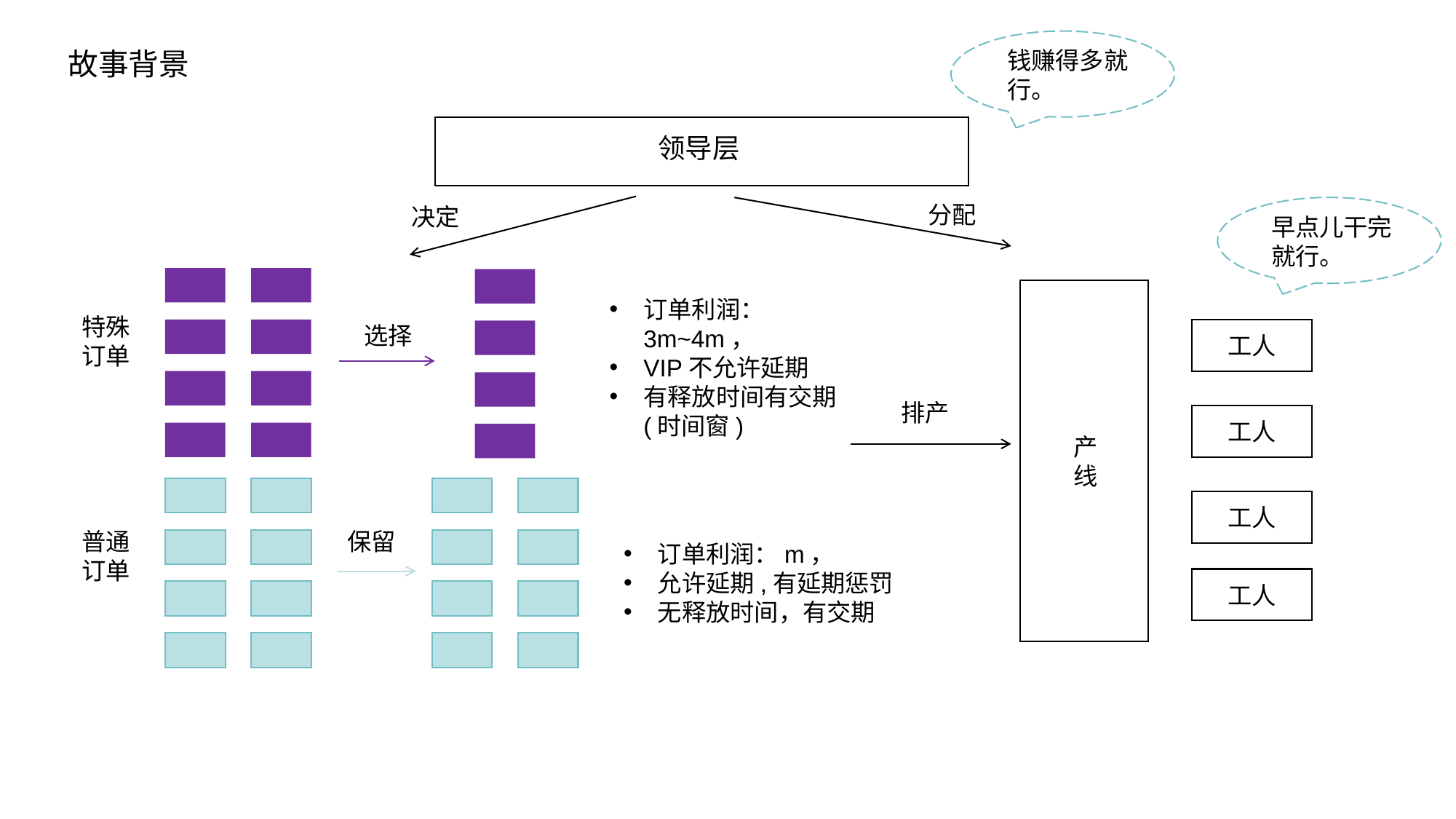

故事背景
钱赚得多就行。

领导层
分配
决定

早点儿干完就行。

订单利润：3m~4m，
VIP不允许延期
有释放时间有交期(时间窗)
特殊订单
选择

工人

排产
工人

产线

工人
普通订单
保留

订单利润：m，
允许延期,有延期惩罚
无释放时间，有交期
工人